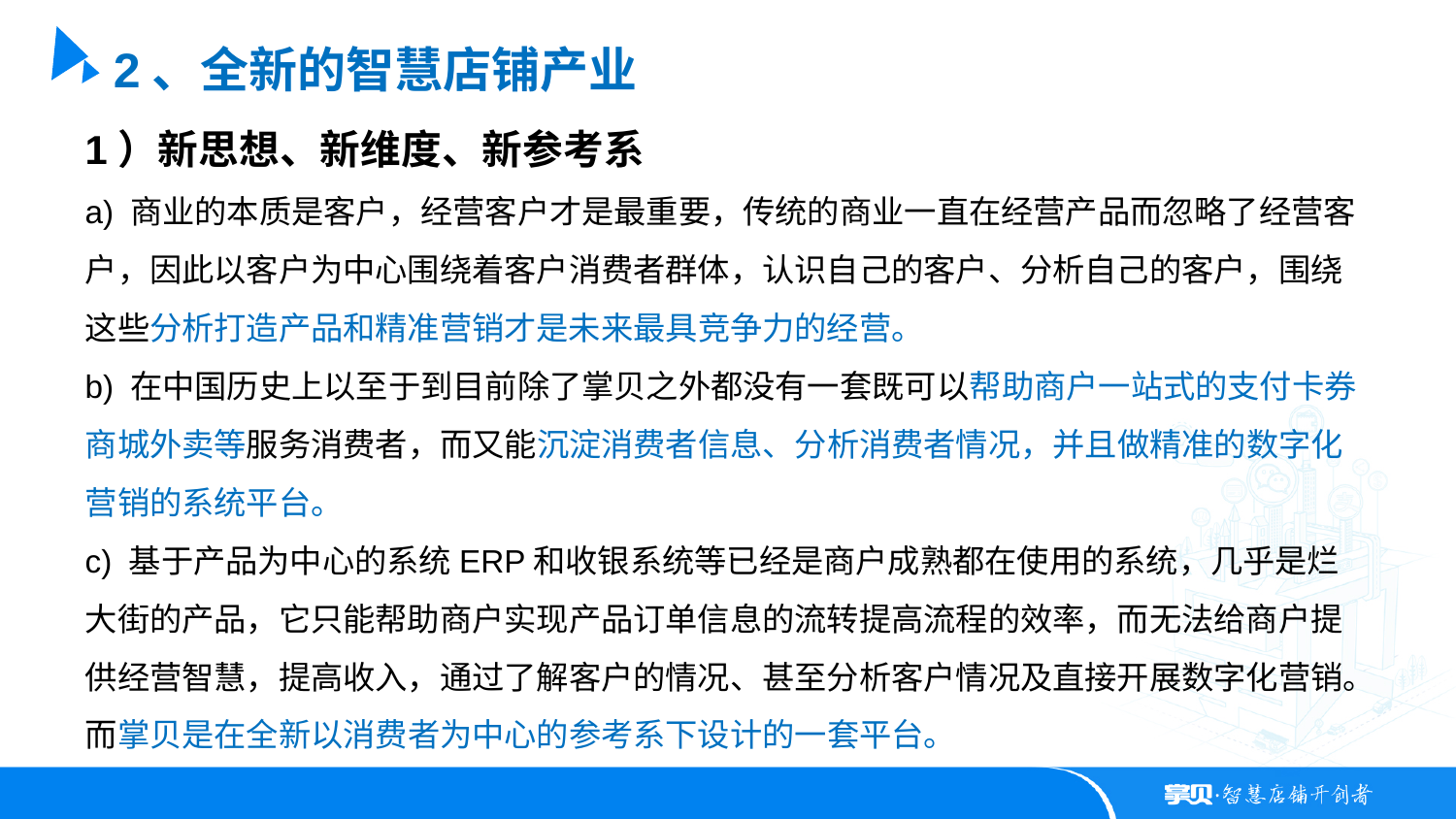

2、全新的智慧店铺产业

1）新思想、新维度、新参考系
a) 商业的本质是客户，经营客户才是最重要，传统的商业一直在经营产品而忽略了经营客户，因此以客户为中心围绕着客户消费者群体，认识自己的客户、分析自己的客户，围绕这些分析打造产品和精准营销才是未来最具竞争力的经营。
b) 在中国历史上以至于到目前除了掌贝之外都没有一套既可以帮助商户一站式的支付卡券商城外卖等服务消费者，而又能沉淀消费者信息、分析消费者情况，并且做精准的数字化营销的系统平台。
c) 基于产品为中心的系统ERP和收银系统等已经是商户成熟都在使用的系统，几乎是烂大街的产品，它只能帮助商户实现产品订单信息的流转提高流程的效率，而无法给商户提供经营智慧，提高收入，通过了解客户的情况、甚至分析客户情况及直接开展数字化营销。而掌贝是在全新以消费者为中心的参考系下设计的一套平台。